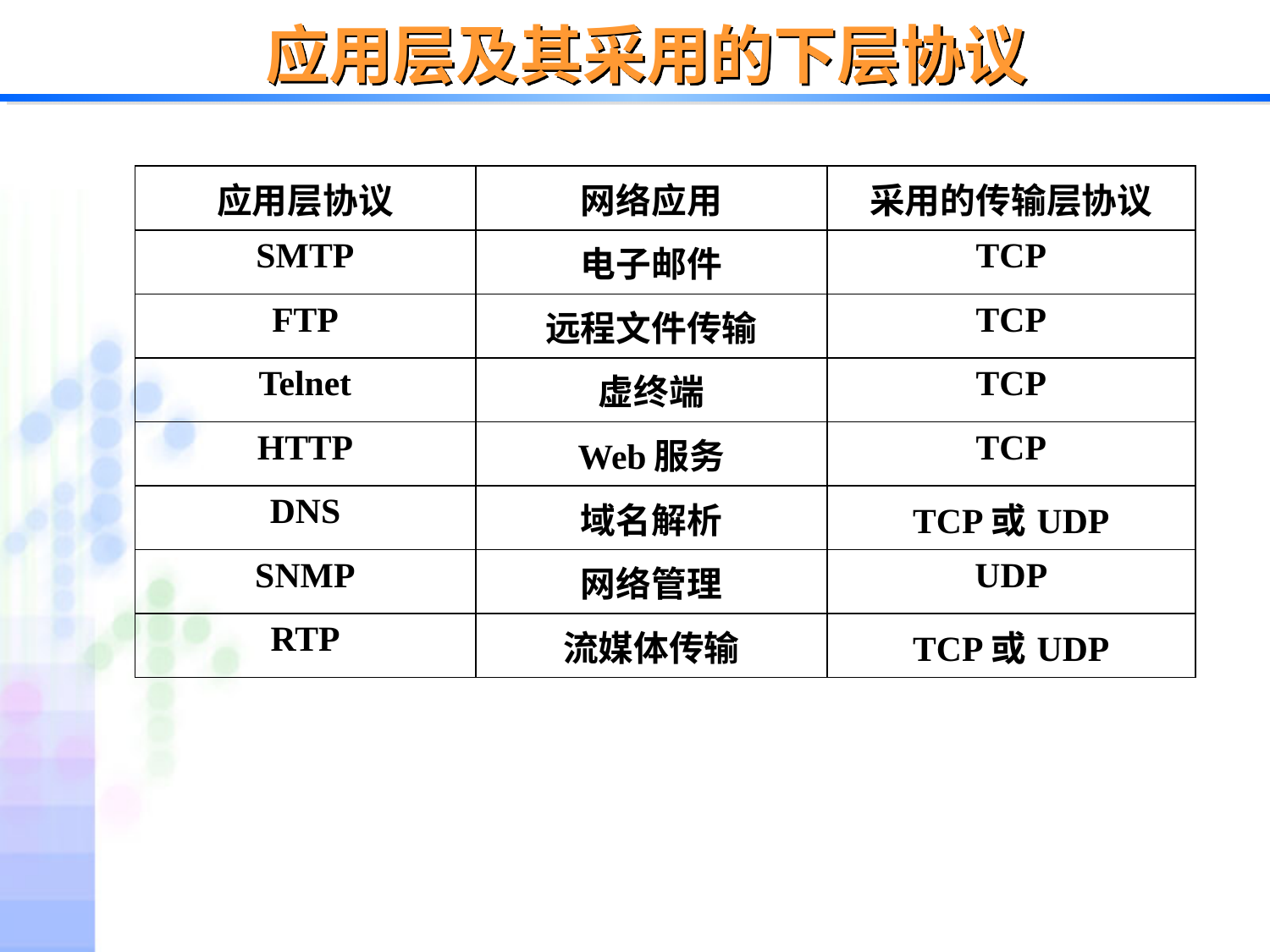

# 应用层及其采用的下层协议
| 应用层协议 | 网络应用 | 采用的传输层协议 |
| --- | --- | --- |
| SMTP | 电子邮件 | TCP |
| FTP | 远程文件传输 | TCP |
| Telnet | 虚终端 | TCP |
| HTTP | Web服务 | TCP |
| DNS | 域名解析 | TCP或UDP |
| SNMP | 网络管理 | UDP |
| RTP | 流媒体传输 | TCP或UDP |